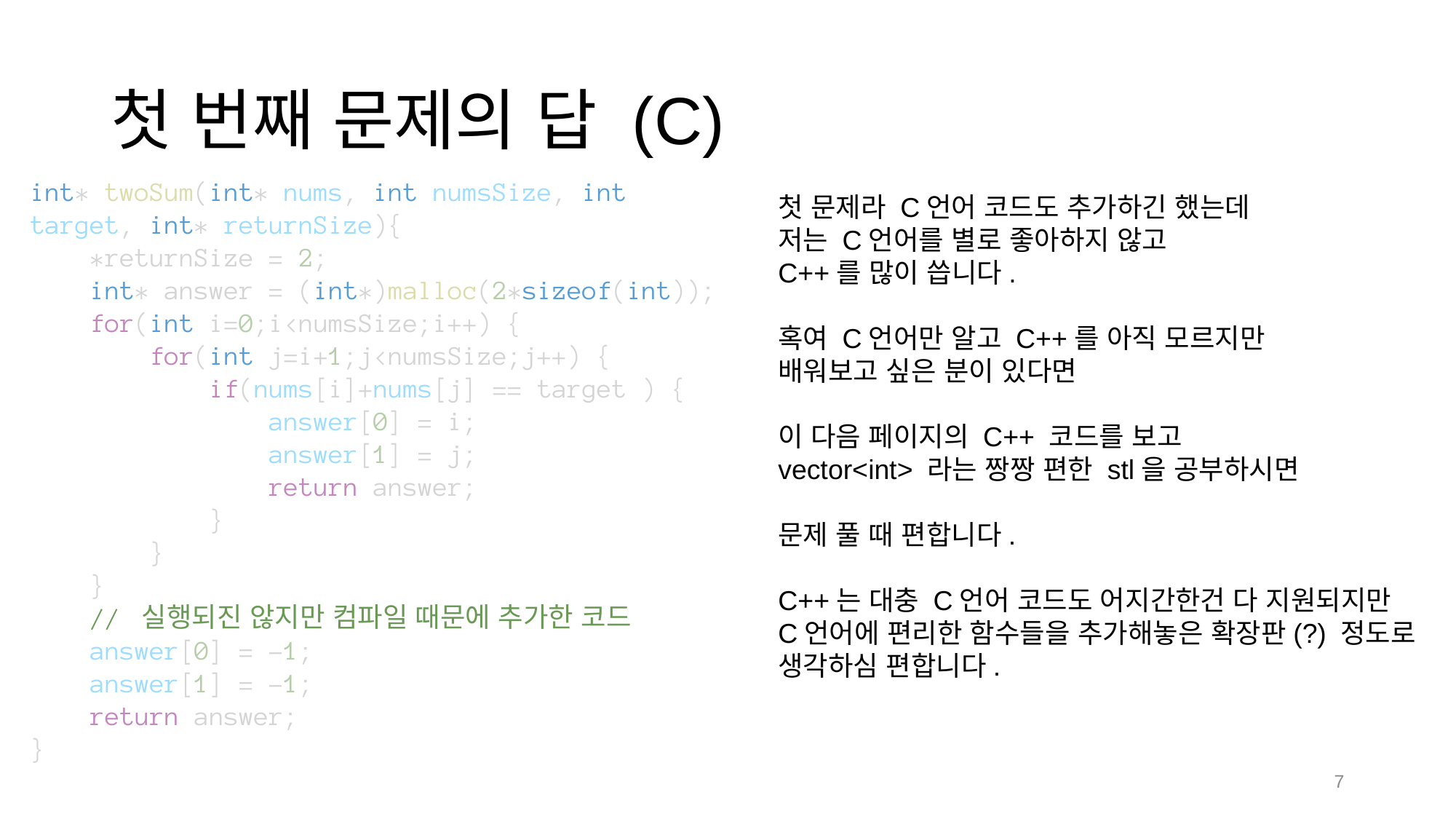

# 첫 번째 문제의 답 (C)
int* twoSum(int* nums, int numsSize, int target, int* returnSize){
    *returnSize = 2;
    int* answer = (int*)malloc(2*sizeof(int));
    for(int i=0;i<numsSize;i++) {
        for(int j=i+1;j<numsSize;j++) {
            if(nums[i]+nums[j] == target ) {
                answer[0] = i;
                answer[1] = j;
                return answer;
            }
        }
    }
    // 실행되진 않지만 컴파일 때문에 추가한 코드
    answer[0] = -1;
    answer[1] = -1;
    return answer;
}
첫 문제라 C언어 코드도 추가하긴 했는데
저는 C언어를 별로 좋아하지 않고
C++를 많이 씁니다.

혹여 C언어만 알고 C++를 아직 모르지만
배워보고 싶은 분이 있다면

이 다음 페이지의 C++ 코드를 보고
vector<int> 라는 짱짱 편한 stl을 공부하시면

문제 풀 때 편합니다.

C++는 대충 C언어 코드도 어지간한건 다 지원되지만
C언어에 편리한 함수들을 추가해놓은 확장판(?) 정도로
생각하심 편합니다.
7